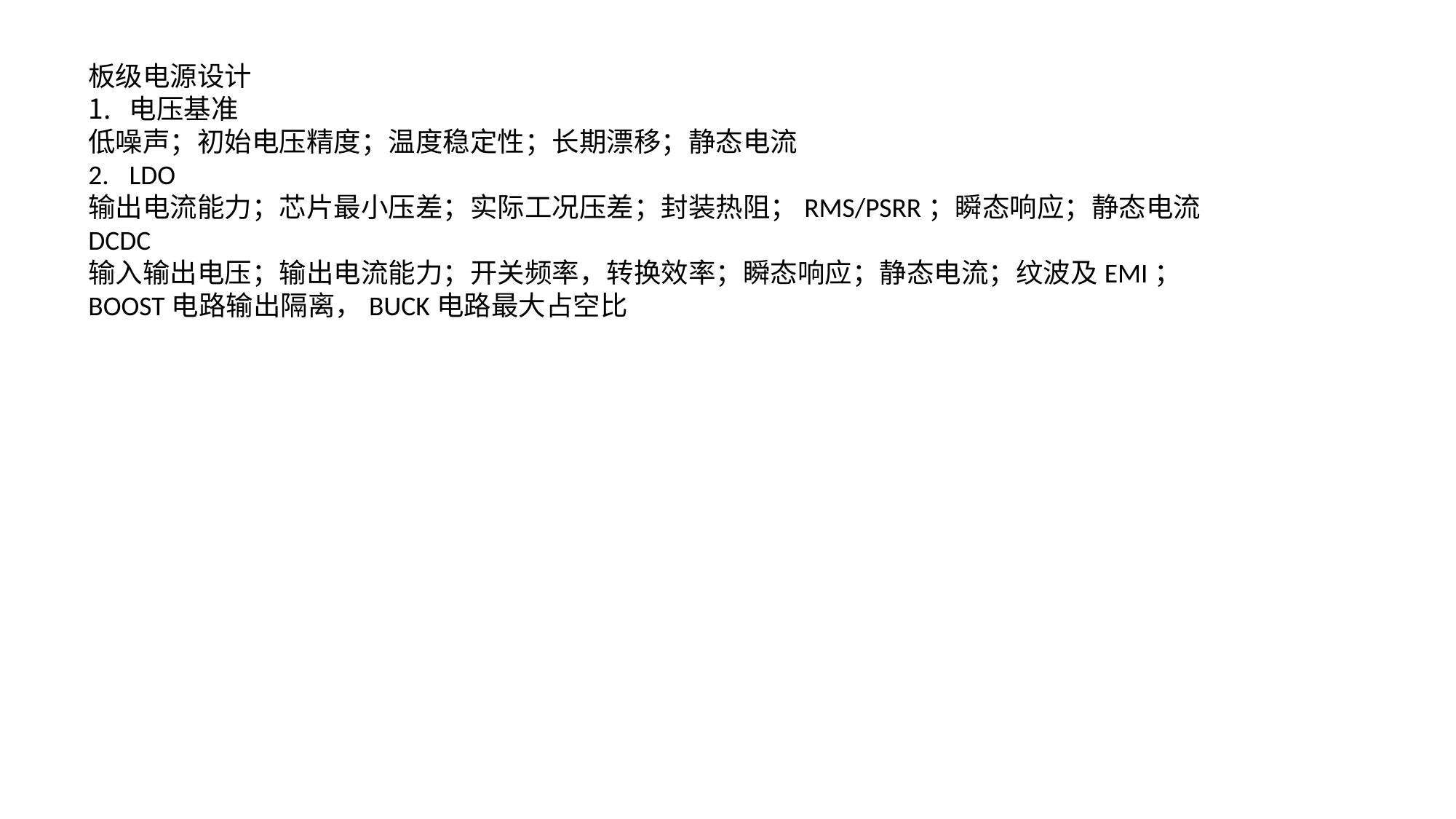

板级电源设计
电压基准
低噪声；初始电压精度；温度稳定性；长期漂移；静态电流
LDO
输出电流能力；芯片最小压差；实际工况压差；封装热阻；RMS/PSRR；瞬态响应；静态电流
DCDC
输入输出电压；输出电流能力；开关频率，转换效率；瞬态响应；静态电流；纹波及EMI；
BOOST电路输出隔离，BUCK电路最大占空比